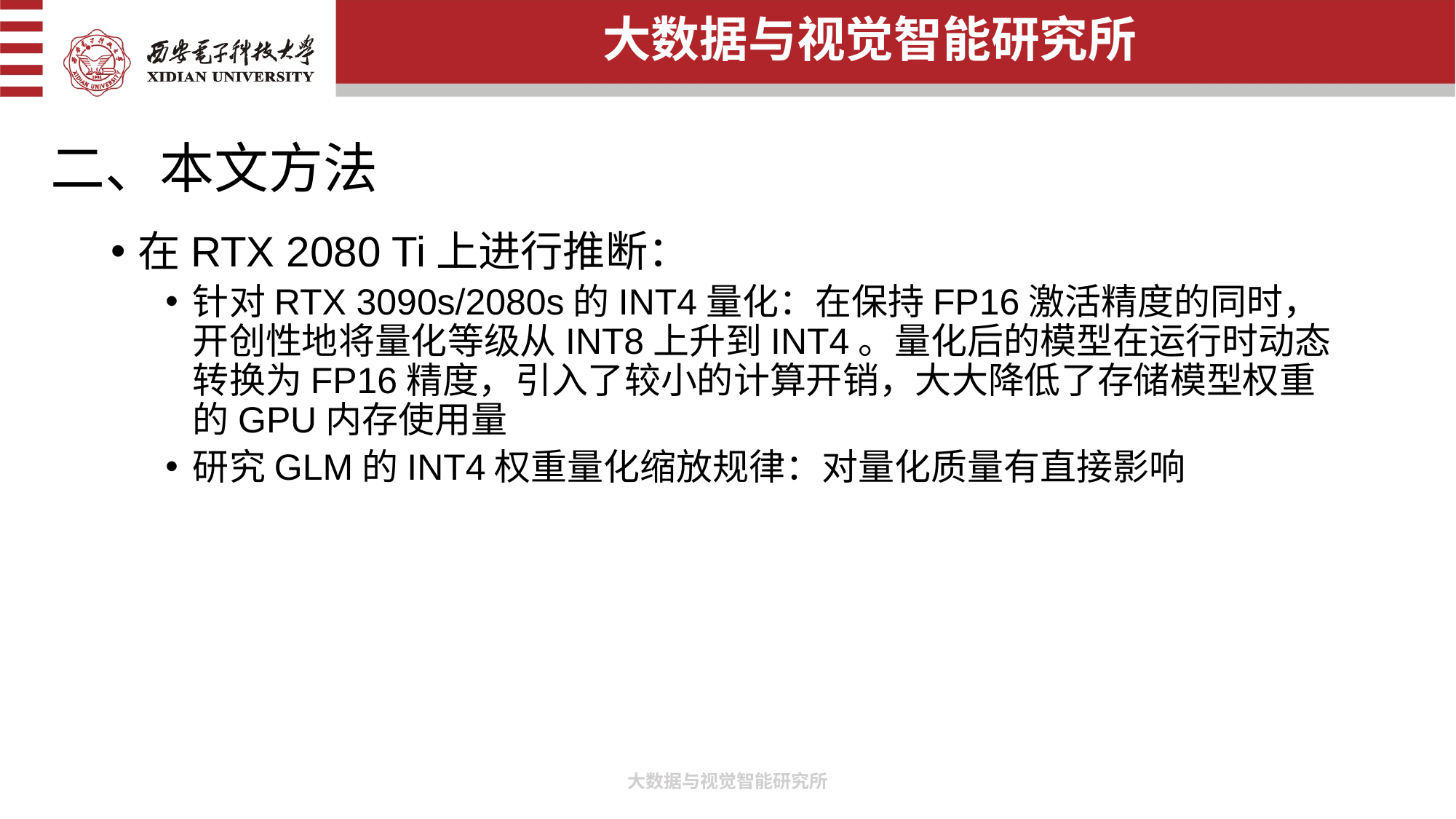

# 二、本文方法
在RTX 2080 Ti上进行推断：
针对RTX 3090s/2080s的INT4量化：在保持FP16激活精度的同时，开创性地将量化等级从INT8上升到INT4。量化后的模型在运行时动态转换为FP16精度，引入了较小的计算开销，大大降低了存储模型权重的GPU内存使用量
研究GLM的INT4权重量化缩放规律：对量化质量有直接影响

大数据与视觉智能研究所
16